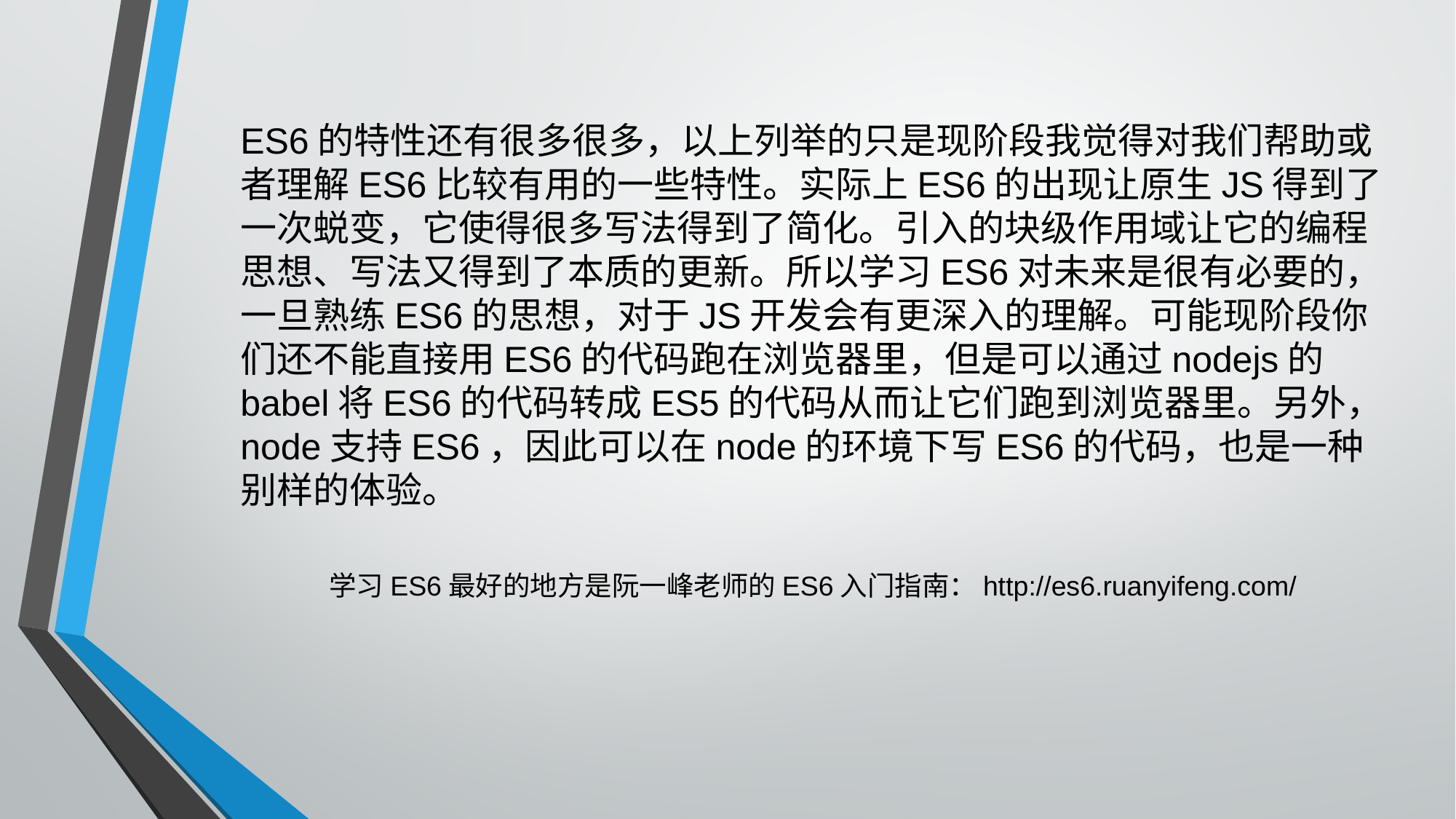

ES6的特性还有很多很多，以上列举的只是现阶段我觉得对我们帮助或者理解ES6比较有用的一些特性。实际上ES6的出现让原生JS得到了一次蜕变，它使得很多写法得到了简化。引入的块级作用域让它的编程思想、写法又得到了本质的更新。所以学习ES6对未来是很有必要的，一旦熟练ES6的思想，对于JS开发会有更深入的理解。可能现阶段你们还不能直接用ES6的代码跑在浏览器里，但是可以通过nodejs的babel将ES6的代码转成ES5的代码从而让它们跑到浏览器里。另外，node支持ES6，因此可以在node的环境下写ES6的代码，也是一种别样的体验。
学习ES6最好的地方是阮一峰老师的ES6入门指南：http://es6.ruanyifeng.com/